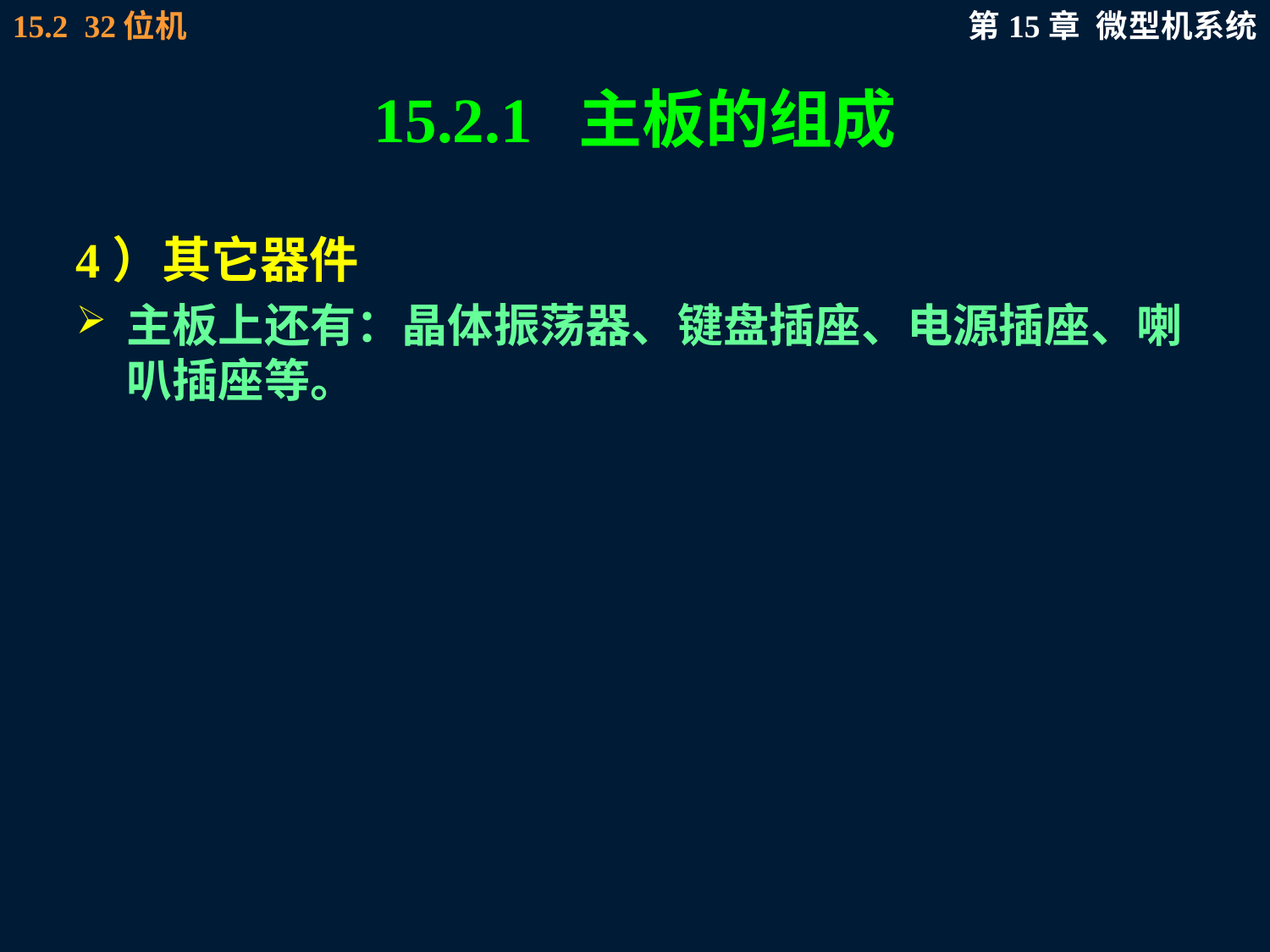

# 15.2.1  主板的组成
4）其它器件
主板上还有：晶体振荡器、键盘插座、电源插座、喇叭插座等。